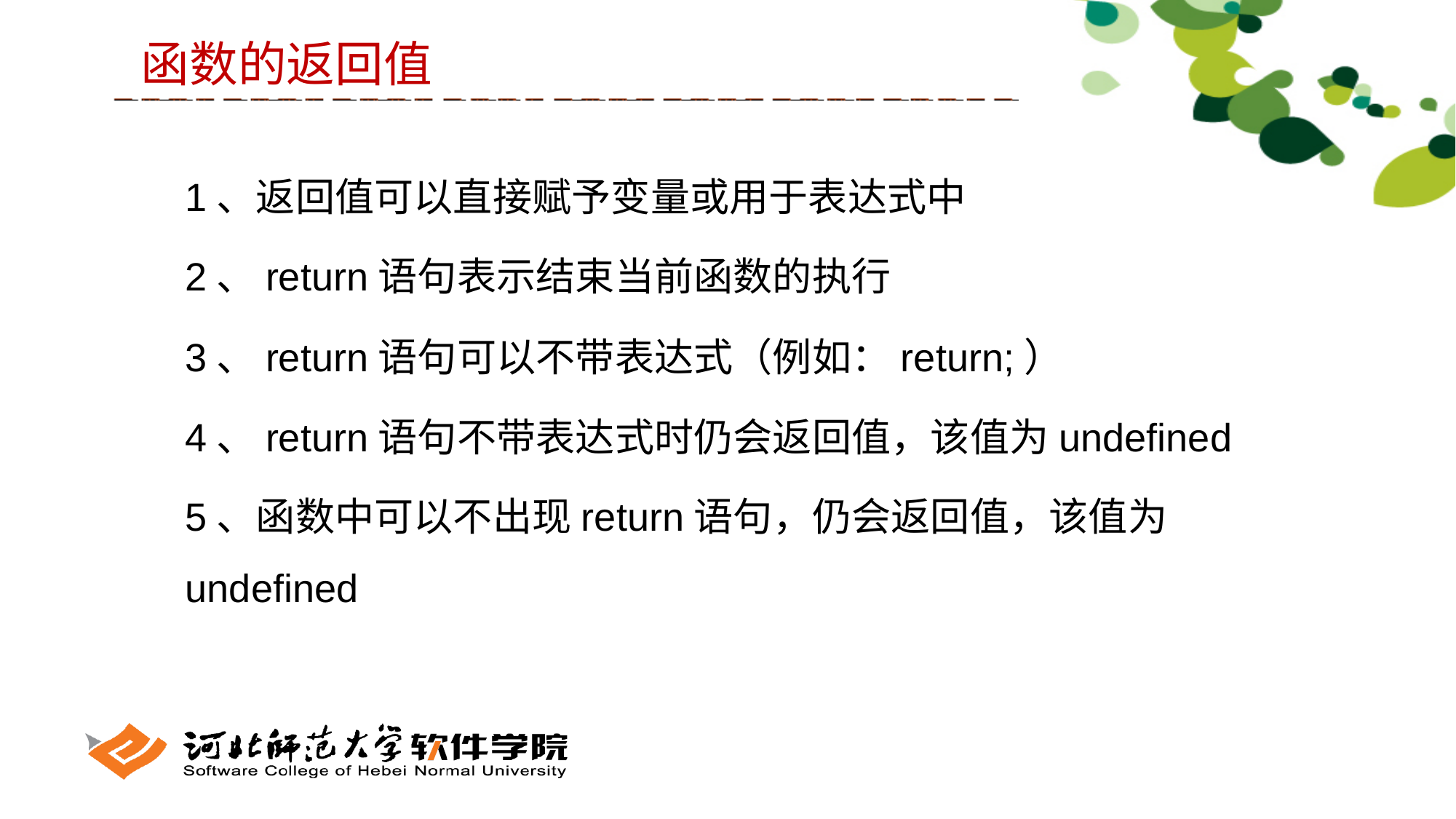

函数的返回值

1、返回值可以直接赋予变量或用于表达式中
2、return语句表示结束当前函数的执行
3、return语句可以不带表达式（例如：return;）
4、return语句不带表达式时仍会返回值，该值为undefined
5、函数中可以不出现return语句，仍会返回值，该值为undefined